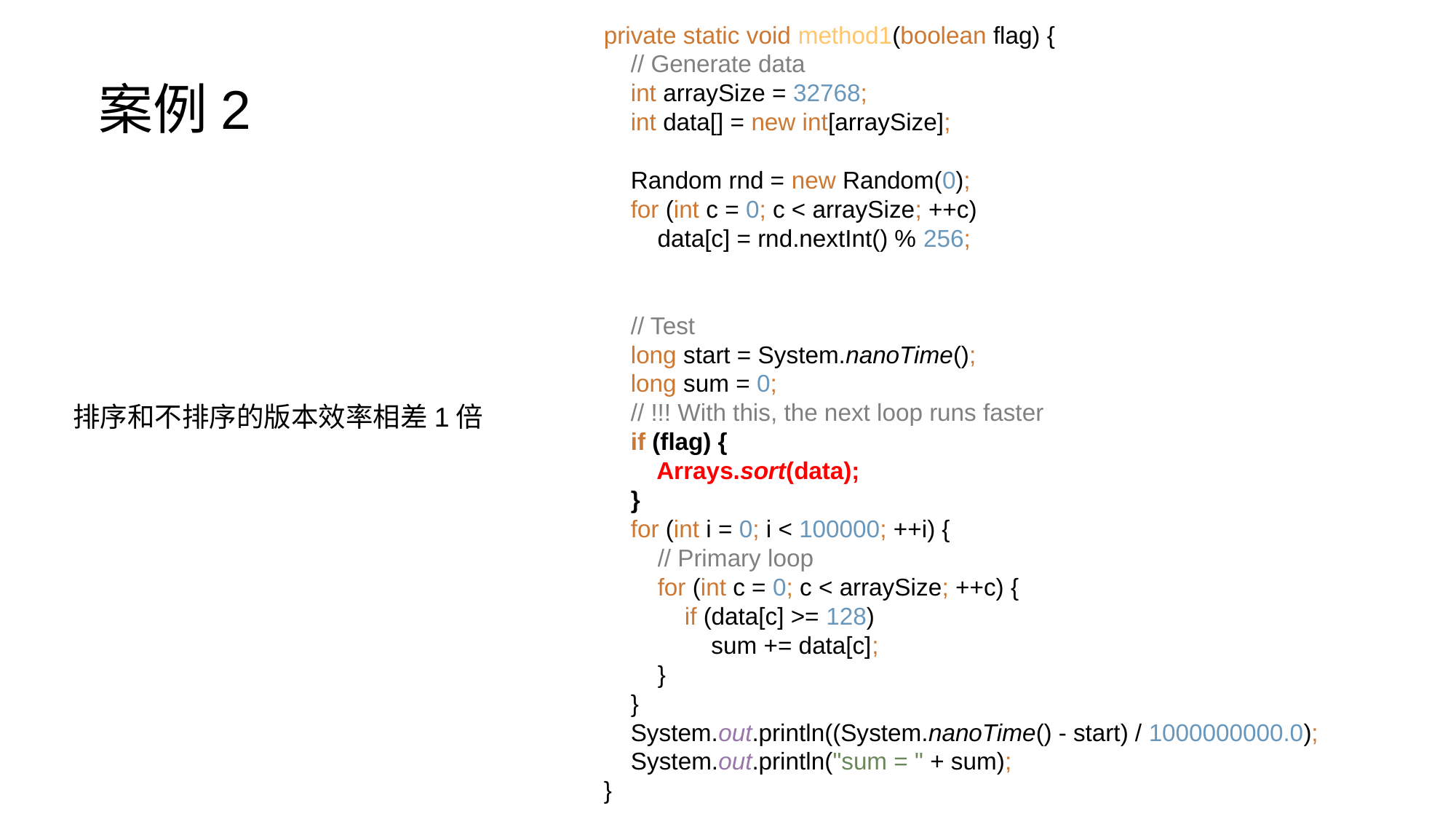

private static void method1(boolean flag) {
    // Generate data
    int arraySize = 32768;
    int data[] = new int[arraySize];
    Random rnd = new Random(0);
    for (int c = 0; c < arraySize; ++c)
        data[c] = rnd.nextInt() % 256;
    // Test
    long start = System.nanoTime();
    long sum = 0;
    // !!! With this, the next loop runs faster
    if (flag) {
        Arrays.sort(data);
    }
    for (int i = 0; i < 100000; ++i) {
        // Primary loop
        for (int c = 0; c < arraySize; ++c) {
            if (data[c] >= 128)
                sum += data[c];
        }
    }
    System.out.println((System.nanoTime() - start) / 1000000000.0);
    System.out.println("sum = " + sum);
}
案例2
排序和不排序的版本效率相差1倍